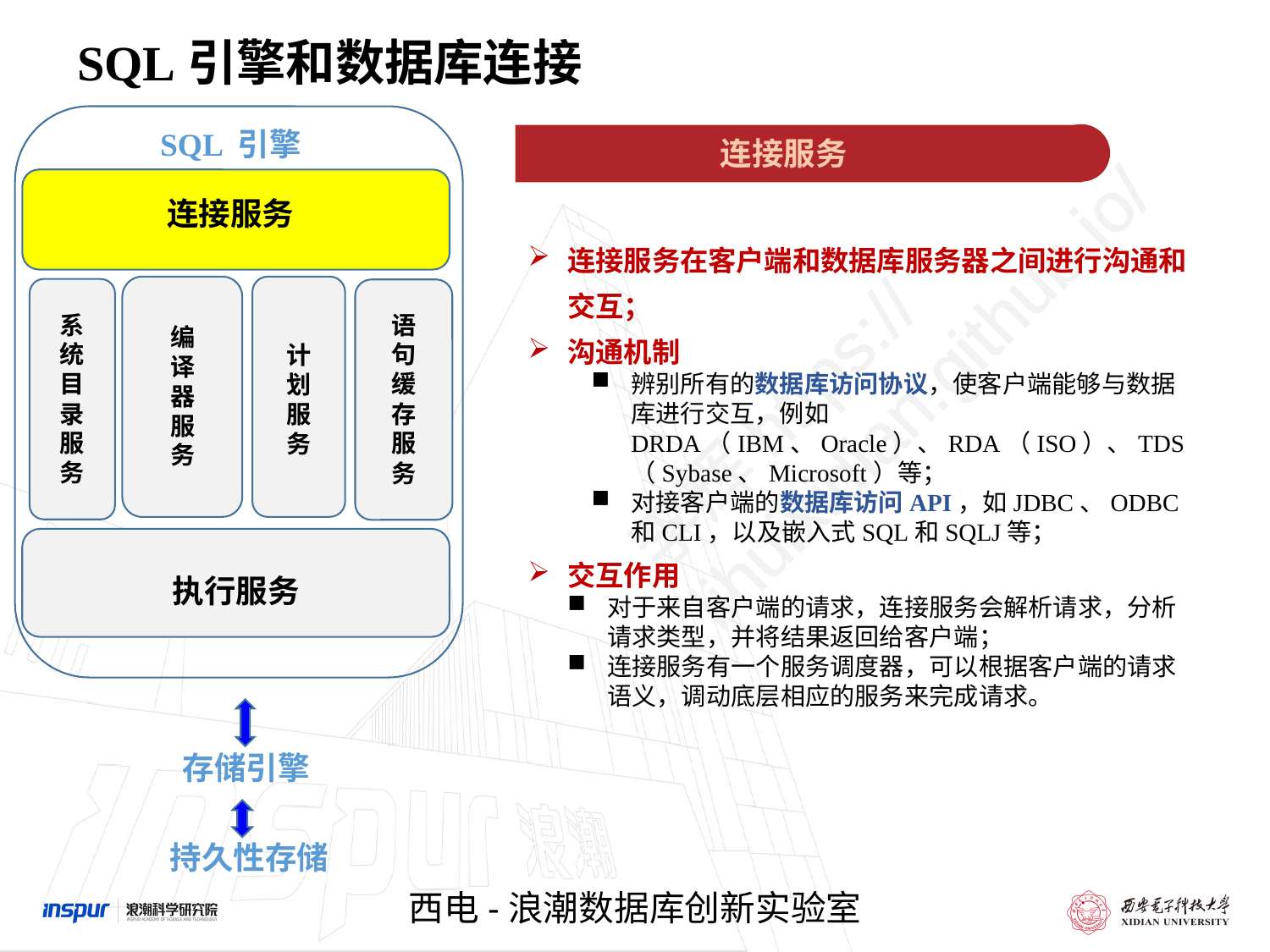

SQL引擎和数据库连接

SQL 引擎

连接服务

连接服务
连接服务在客户端和数据库服务器之间进行沟通和交互；
沟通机制
辨别所有的数据库访问协议，使客户端能够与数据库进行交互，例如DRDA（IBM、Oracle）、RDA（ISO）、TDS（Sybase、Microsoft）等；
对接客户端的数据库访问API，如JDBC、ODBC和CLI，以及嵌入式SQL和SQLJ等；
交互作用
对于来自客户端的请求，连接服务会解析请求，分析请求类型，并将结果返回给客户端；
连接服务有一个服务调度器，可以根据客户端的请求语义，调动底层相应的服务来完成请求。

系
统
目
录
服
务
语
句
缓
存
服
务
编
译
器
服
务
计
划
服
务

执行服务

存储引擎

持久性存储